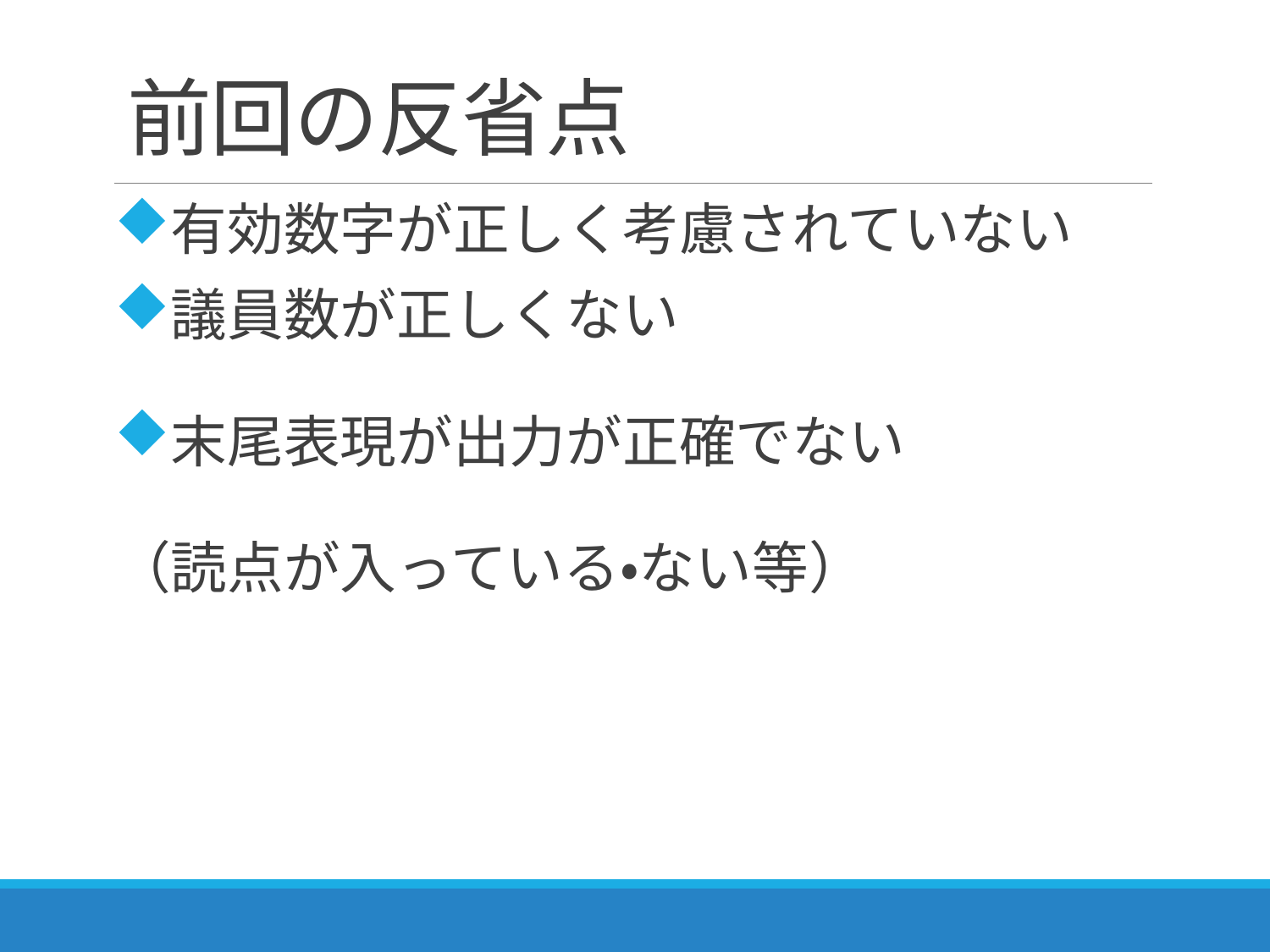

# 前回の反省点
有効数字が正しく考慮されていない
議員数が正しくない
末尾表現が出力が正確でない
（読点が入っている・ない等）